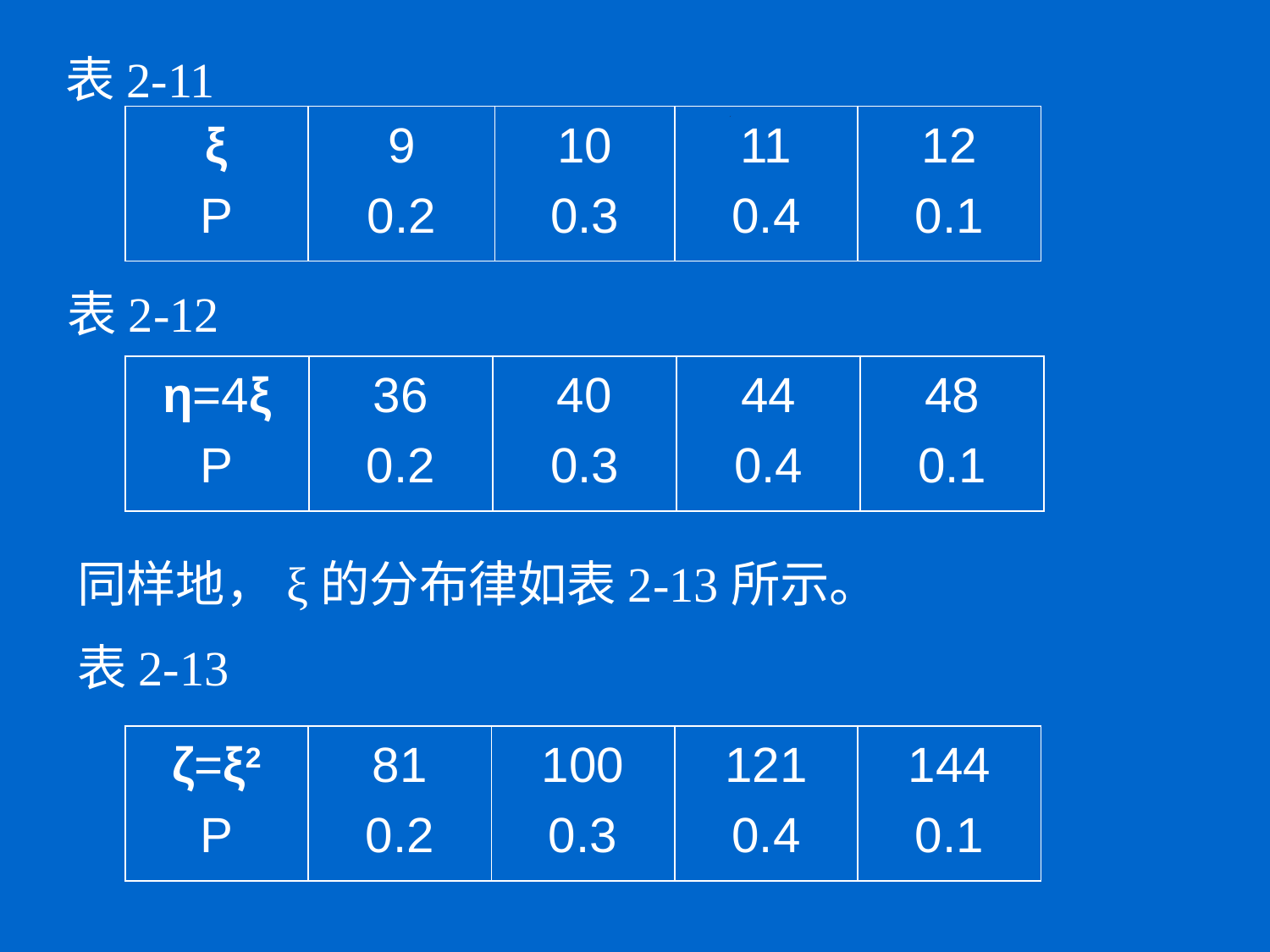

表2-11
| ξ P | 9 0.2 | 10 0.3 | 11 0.4 | 12 0.1 |
| --- | --- | --- | --- | --- |

表2-12
| η=4ξ P | 36 0.2 | 40 0.3 | 44 0.4 | 48 0.1 |
| --- | --- | --- | --- | --- |

同样地，ξ的分布律如表2-13所示。
表2-13
| ζ=ξ2 P | 81 0.2 | 100 0.3 | 121 0.4 | 144 0.1 |
| --- | --- | --- | --- | --- |